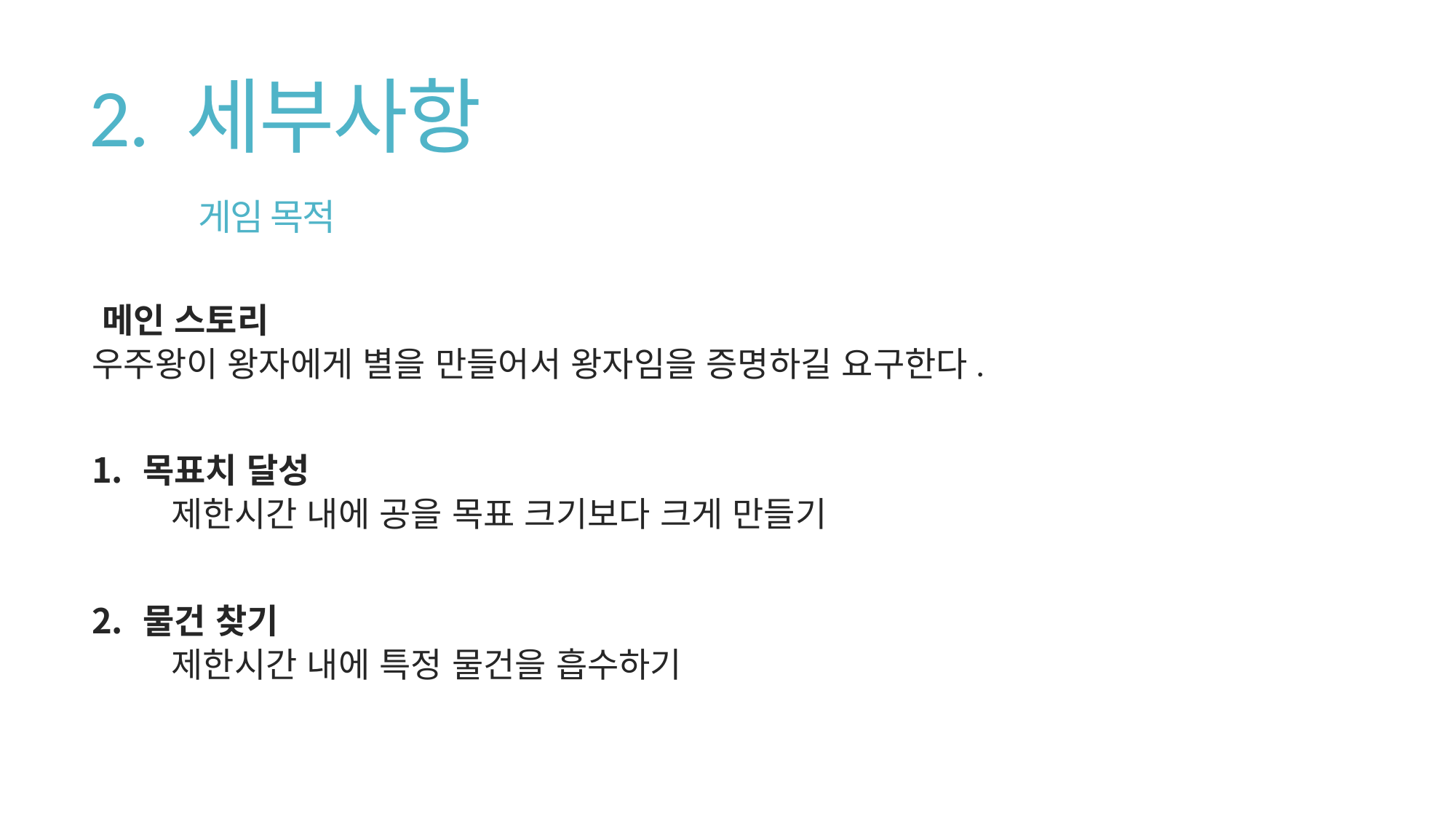

# 2. 세부사항 게임 목적

메인 스토리
	우주왕이 왕자에게 별을 만들어서 왕자임을 증명하길 요구한다.

목표치 달성
제한시간 내에 공을 목표 크기보다 크게 만들기

물건 찾기
제한시간 내에 특정 물건을 흡수하기